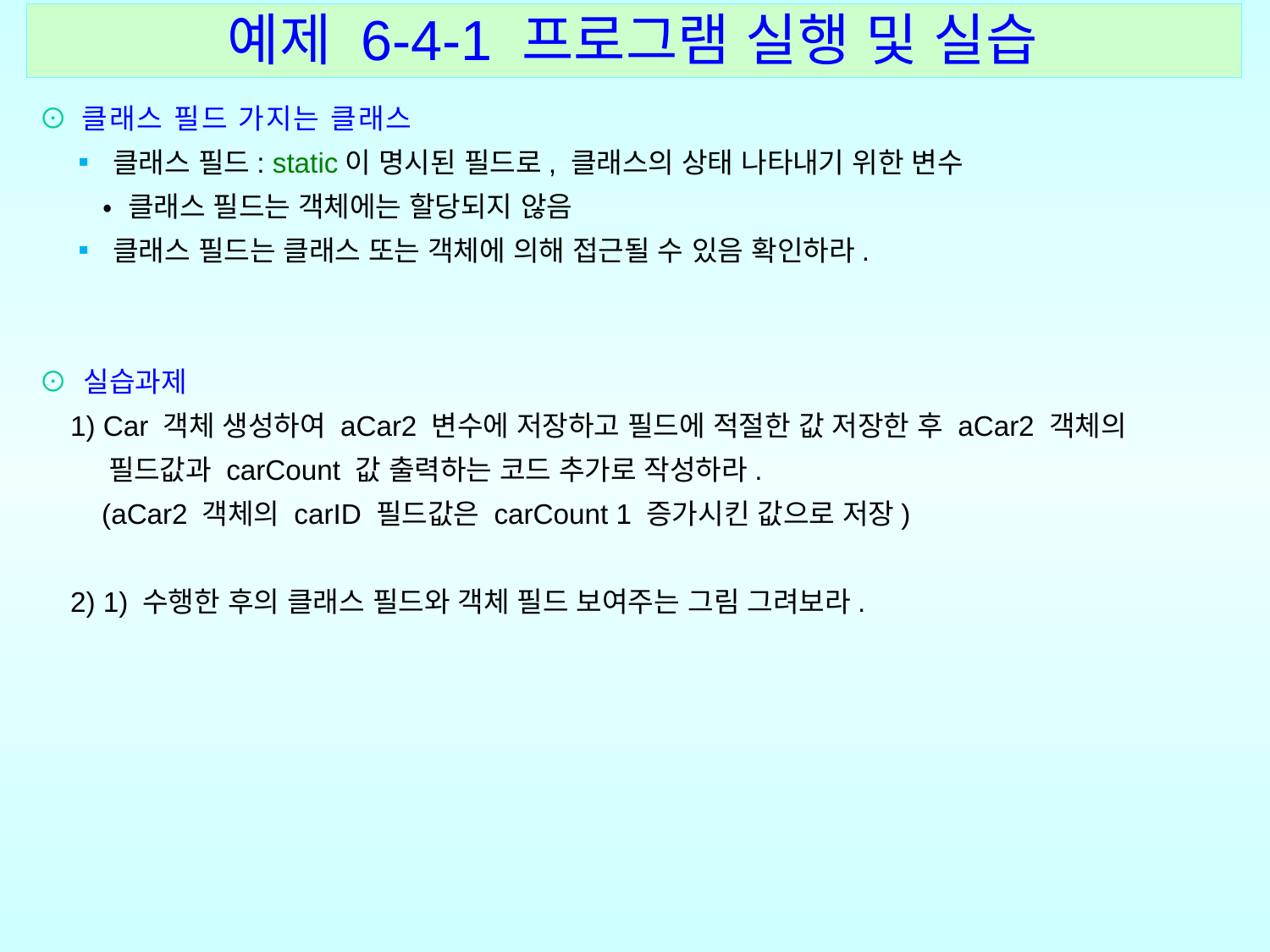

예제 6-4-1 프로그램 실행 및 실습
⊙ 클래스 필드 가지는 클래스
    ▪ 클래스 필드: static이 명시된 필드로, 클래스의 상태 나타내기 위한 변수
        • 클래스 필드는 객체에는 할당되지 않음
    ▪ 클래스 필드는 클래스 또는 객체에 의해 접근될 수 있음 확인하라.

⊙ 실습과제
    1) Car 객체 생성하여 aCar2 변수에 저장하고 필드에 적절한 값 저장한 후 aCar2 객체의
        필드값과 carCount 값 출력하는 코드 추가로 작성하라.
        (aCar2 객체의 carID 필드값은 carCount 1 증가시킨 값으로 저장)

    2) 1) 수행한 후의 클래스 필드와 객체 필드 보여주는 그림 그려보라.